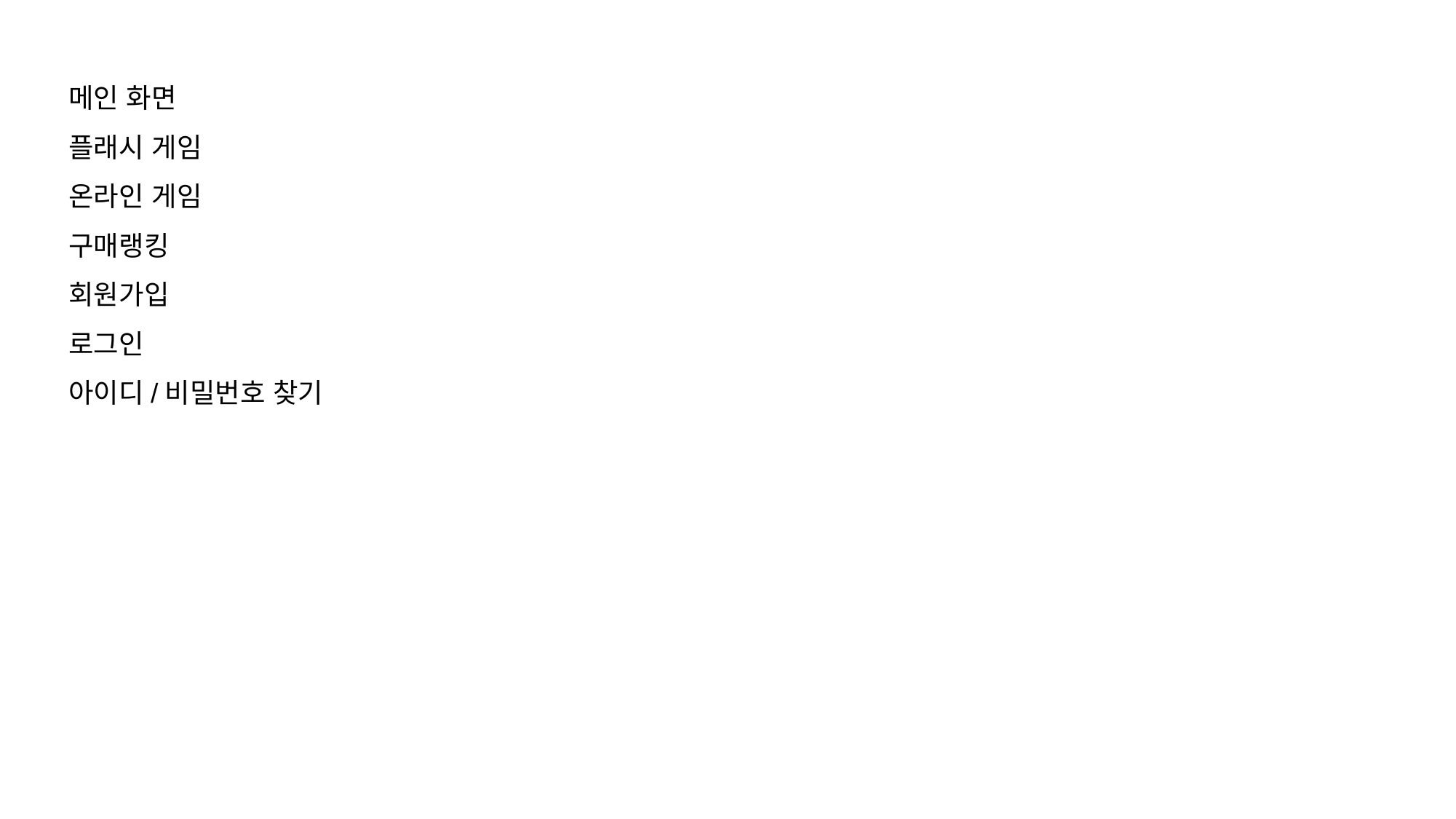

메인 화면
플래시 게임
온라인 게임
구매랭킹
회원가입
로그인
아이디/비밀번호 찾기